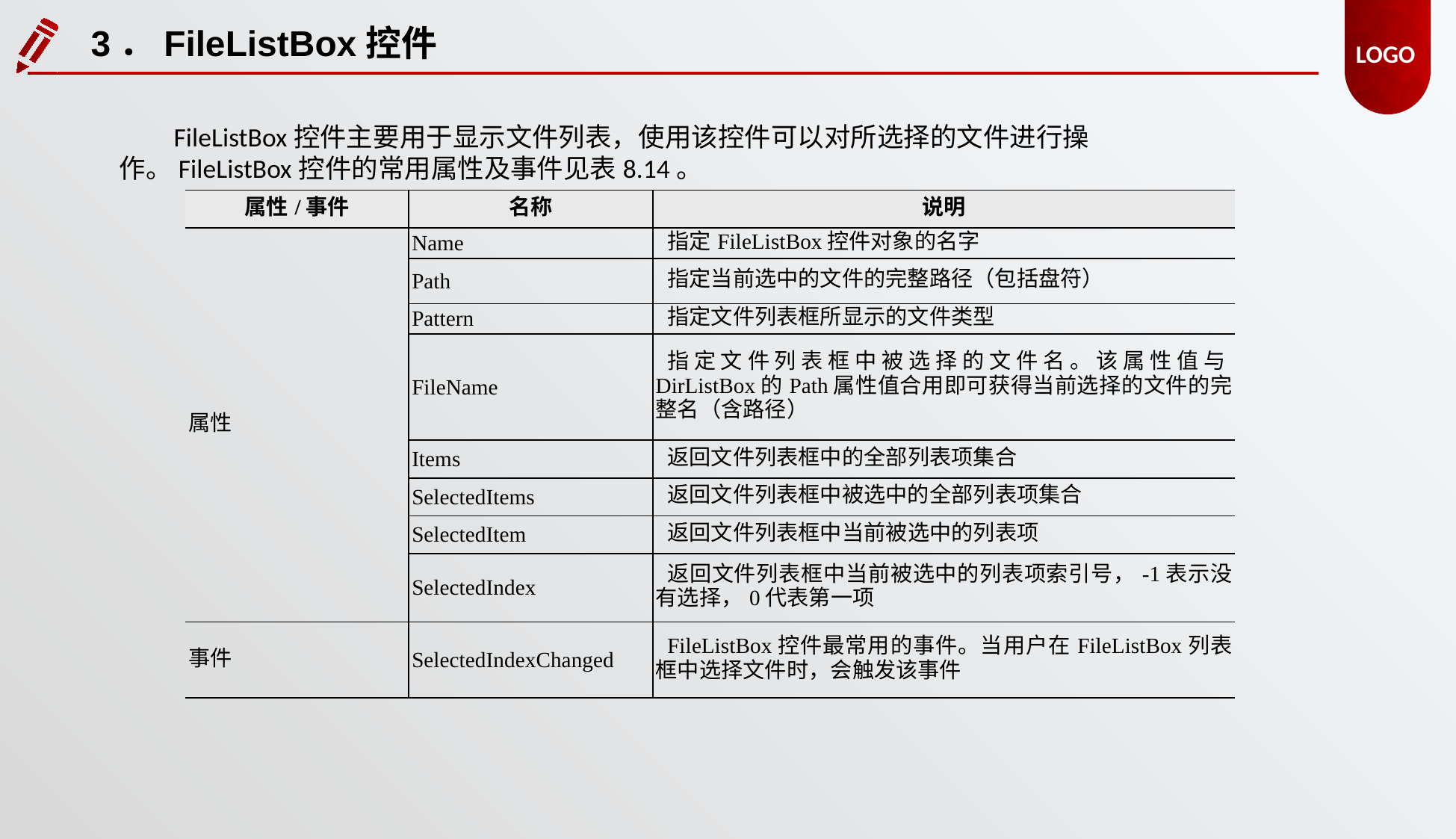

3．FileListBox控件
FileListBox控件主要用于显示文件列表，使用该控件可以对所选择的文件进行操作。FileListBox控件的常用属性及事件见表8.14。
| 属性/事件 | 名称 | 说明 |
| --- | --- | --- |
| 属性 | Name | 指定FileListBox控件对象的名字 |
|  | Path | 指定当前选中的文件的完整路径（包括盘符） |
|  | Pattern | 指定文件列表框所显示的文件类型 |
|  | FileName | 指定文件列表框中被选择的文件名。该属性值与DirListBox的Path属性值合用即可获得当前选择的文件的完整名（含路径） |
|  | Items | 返回文件列表框中的全部列表项集合 |
|  | SelectedItems | 返回文件列表框中被选中的全部列表项集合 |
|  | SelectedItem | 返回文件列表框中当前被选中的列表项 |
|  | SelectedIndex | 返回文件列表框中当前被选中的列表项索引号，-1表示没有选择，0代表第一项 |
| 事件 | SelectedIndexChanged | FileListBox控件最常用的事件。当用户在FileListBox列表框中选择文件时，会触发该事件 |